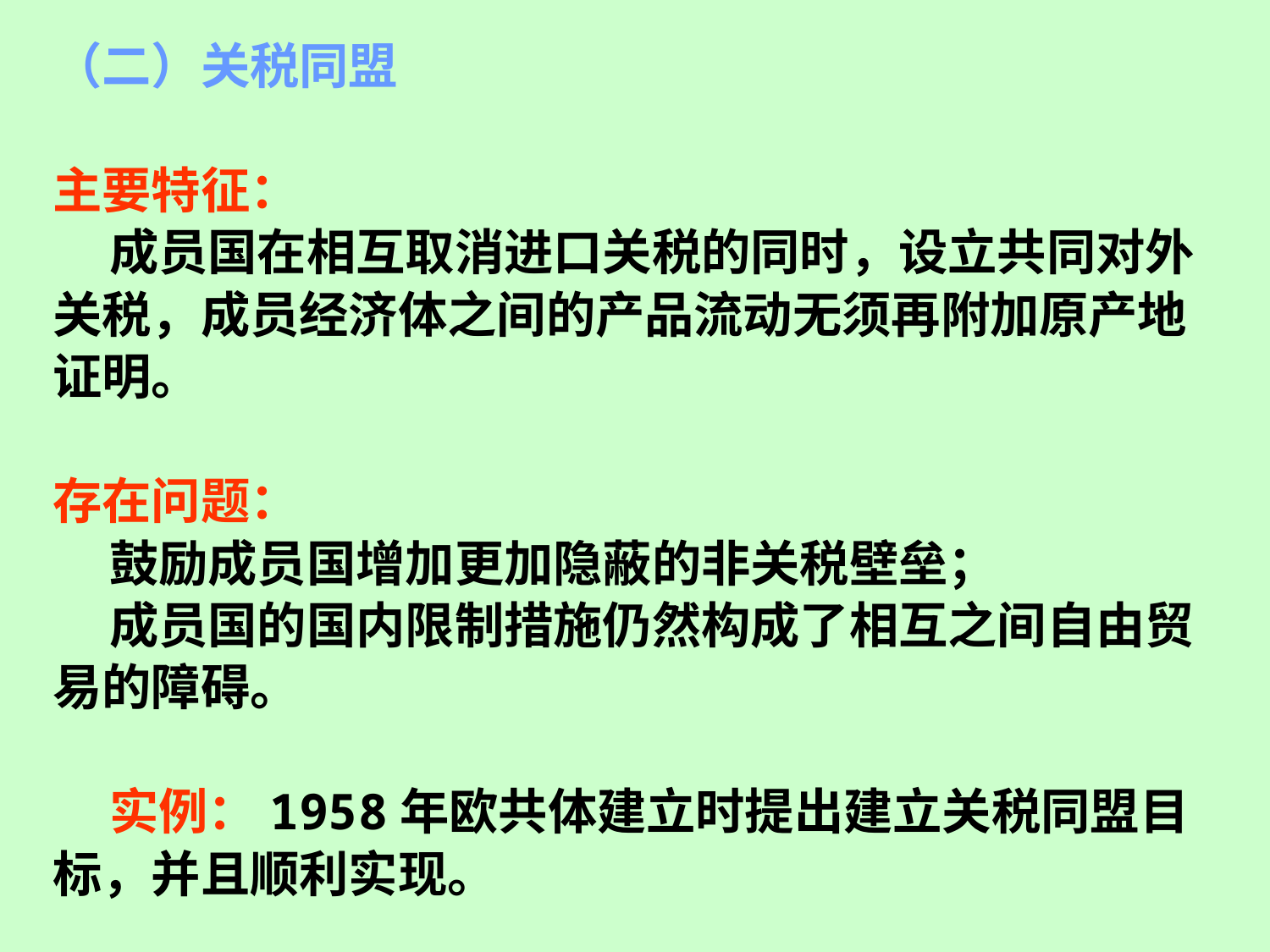

（二）关税同盟

主要特征：
    成员国在相互取消进口关税的同时，设立共同对外关税，成员经济体之间的产品流动无须再附加原产地证明。

存在问题：
    鼓励成员国增加更加隐蔽的非关税壁垒；
    成员国的国内限制措施仍然构成了相互之间自由贸易的障碍。

    实例：1958年欧共体建立时提出建立关税同盟目标，并且顺利实现。
4